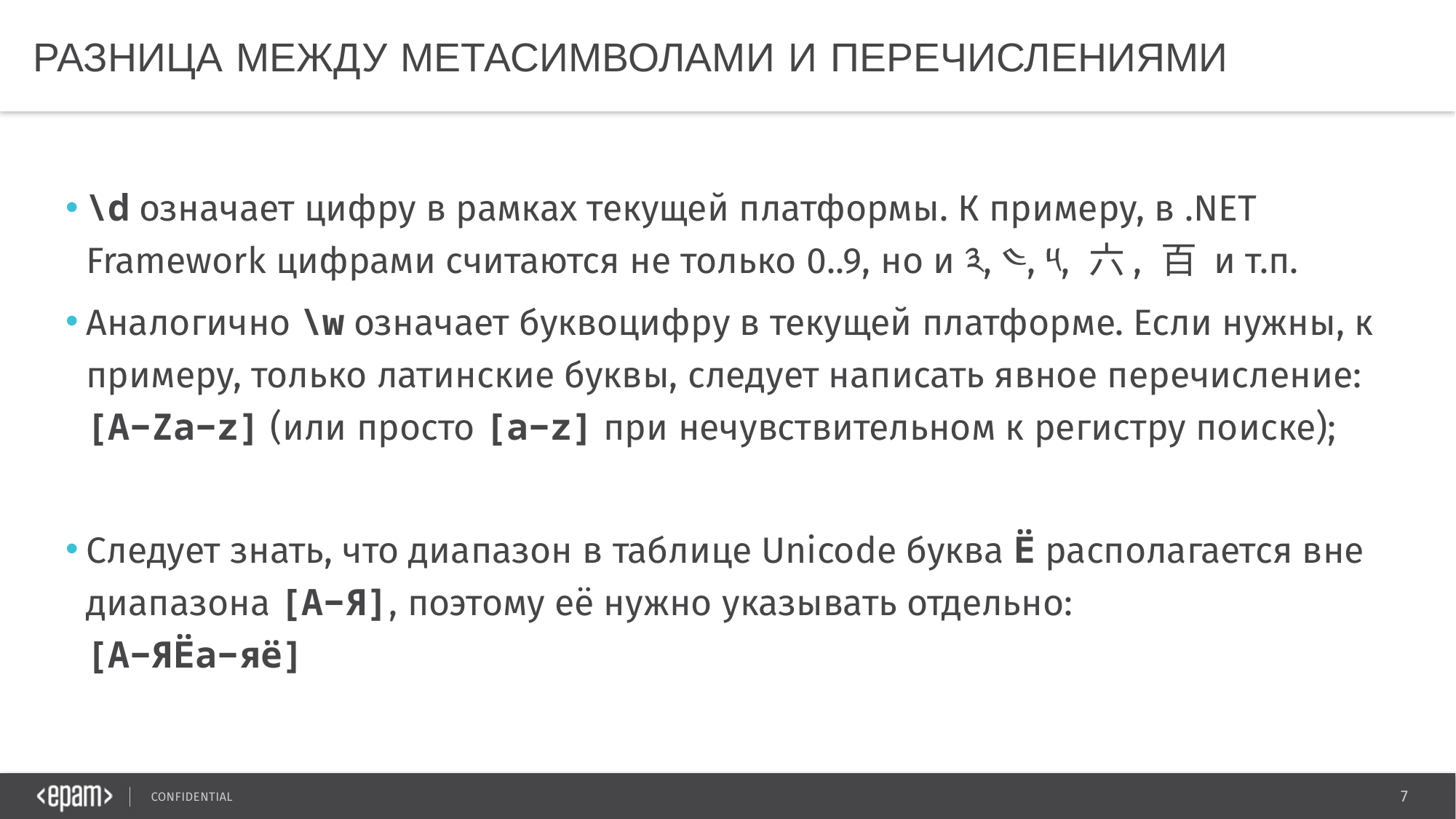

# Разница между метасимволами и перечислениями
\d означает цифру в рамках текущей платформы. К примеру, в .NET Framework цифрами считаются не только 0..9, но и ༣, ༤, ༥, 六, 百 и т.п.
Аналогично \w означает буквоцифру в текущей платформе. Если нужны, к примеру, только латинские буквы, следует написать явное перечисление: [A−Za−z] (или просто [a−z] при нечувствительном к регистру поиске);

Следует знать, что диапазон в таблице Unicode буква Ё располагается вне диапазона [А−Я], поэтому её нужно указывать отдельно:
[А−ЯЁа−яё]